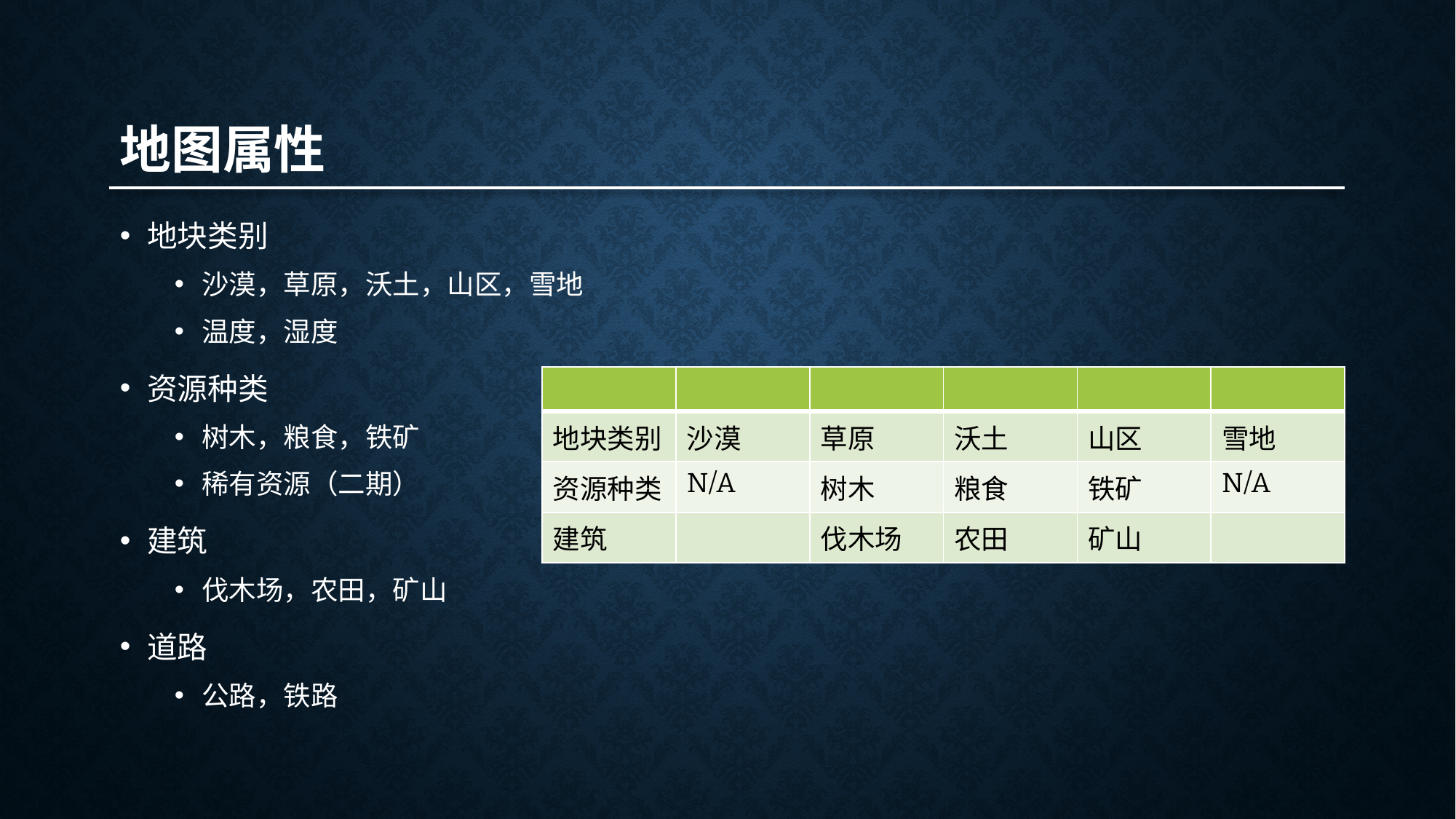

# 地图属性
地块类别
沙漠，草原，沃土，山区，雪地
温度，湿度
资源种类
树木，粮食，铁矿
稀有资源（二期）
建筑
伐木场，农田，矿山
道路
公路，铁路

|  |  |  |  |  |  |
| --- | --- | --- | --- | --- | --- |
| 地块类别 | 沙漠 | 草原 | 沃土 | 山区 | 雪地 |
| 资源种类 | N/A | 树木 | 粮食 | 铁矿 | N/A |
| 建筑 |  | 伐木场 | 农田 | 矿山 |  |